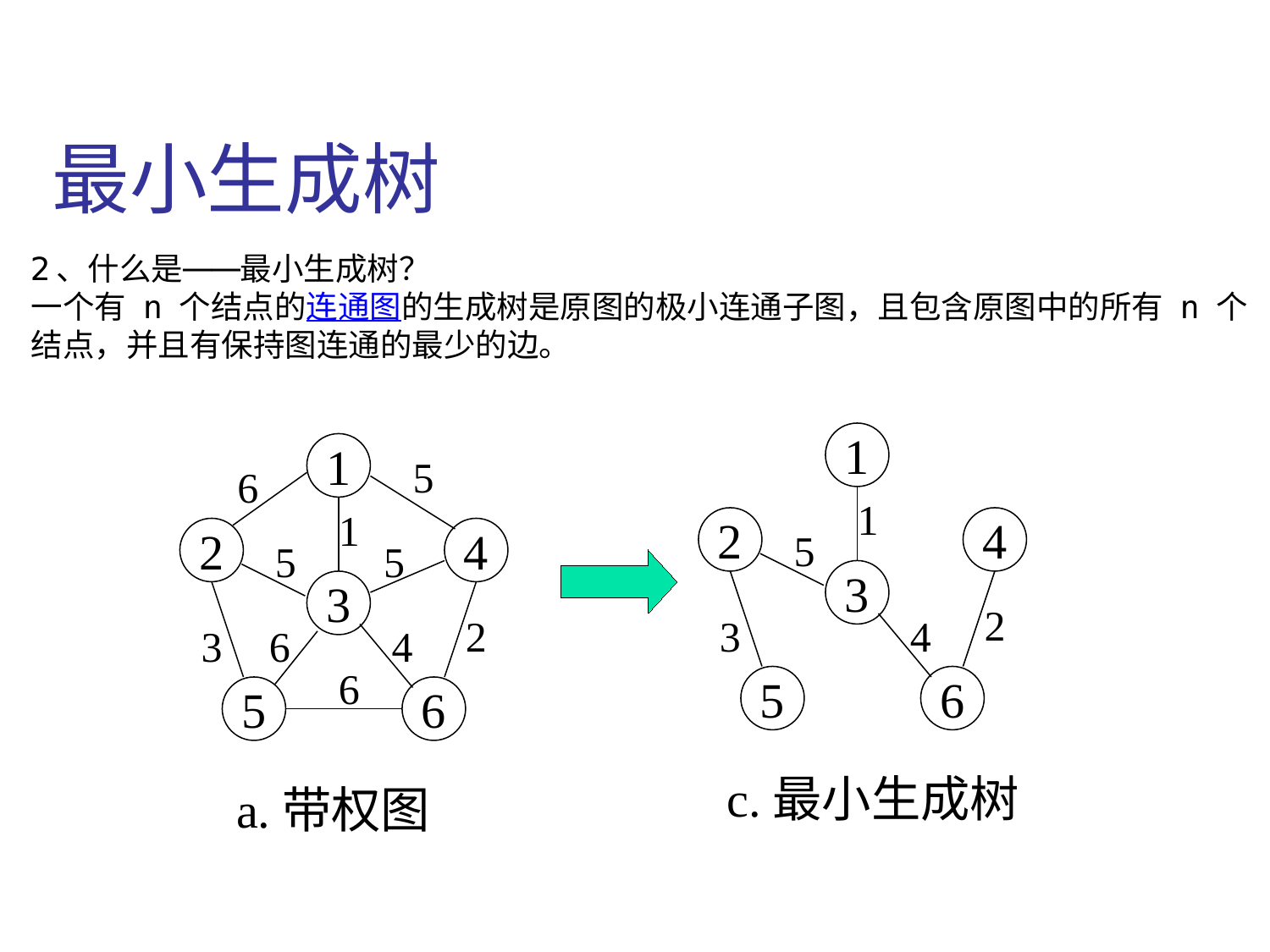

# 最小生成树
2、什么是——最小生成树？
一个有 n 个结点的连通图的生成树是原图的极小连通子图，且包含原图中的所有 n 个结点，并且有保持图连通的最少的边。
1

1

2

4

5

3

2
3
4

5

6

1

5
6
1
5
5
2
3
6
4
6

2

4

3

5

6

c.最小生成树
a.带权图